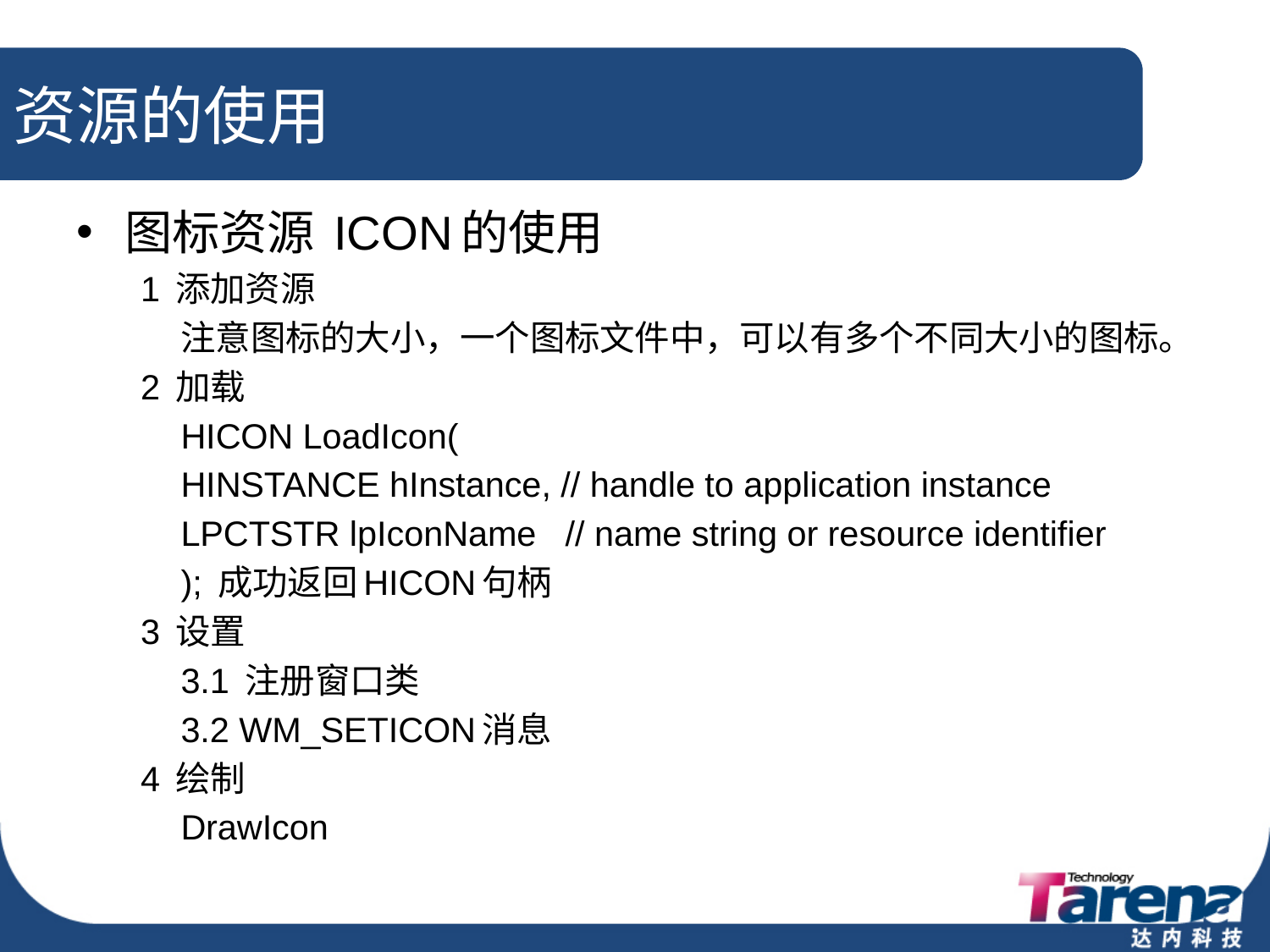

# 资源的使用
图标资源 ICON的使用
1 添加资源
	注意图标的大小，一个图标文件中，可以有多个不同大小的图标。
2 加载
	HICON LoadIcon(
		HINSTANCE hInstance, // handle to application instance
		LPCTSTR lpIconName   // name string or resource identifier
	); 成功返回HICON句柄
3 设置
	3.1 注册窗口类
	3.2 WM_SETICON消息
4 绘制
	DrawIcon